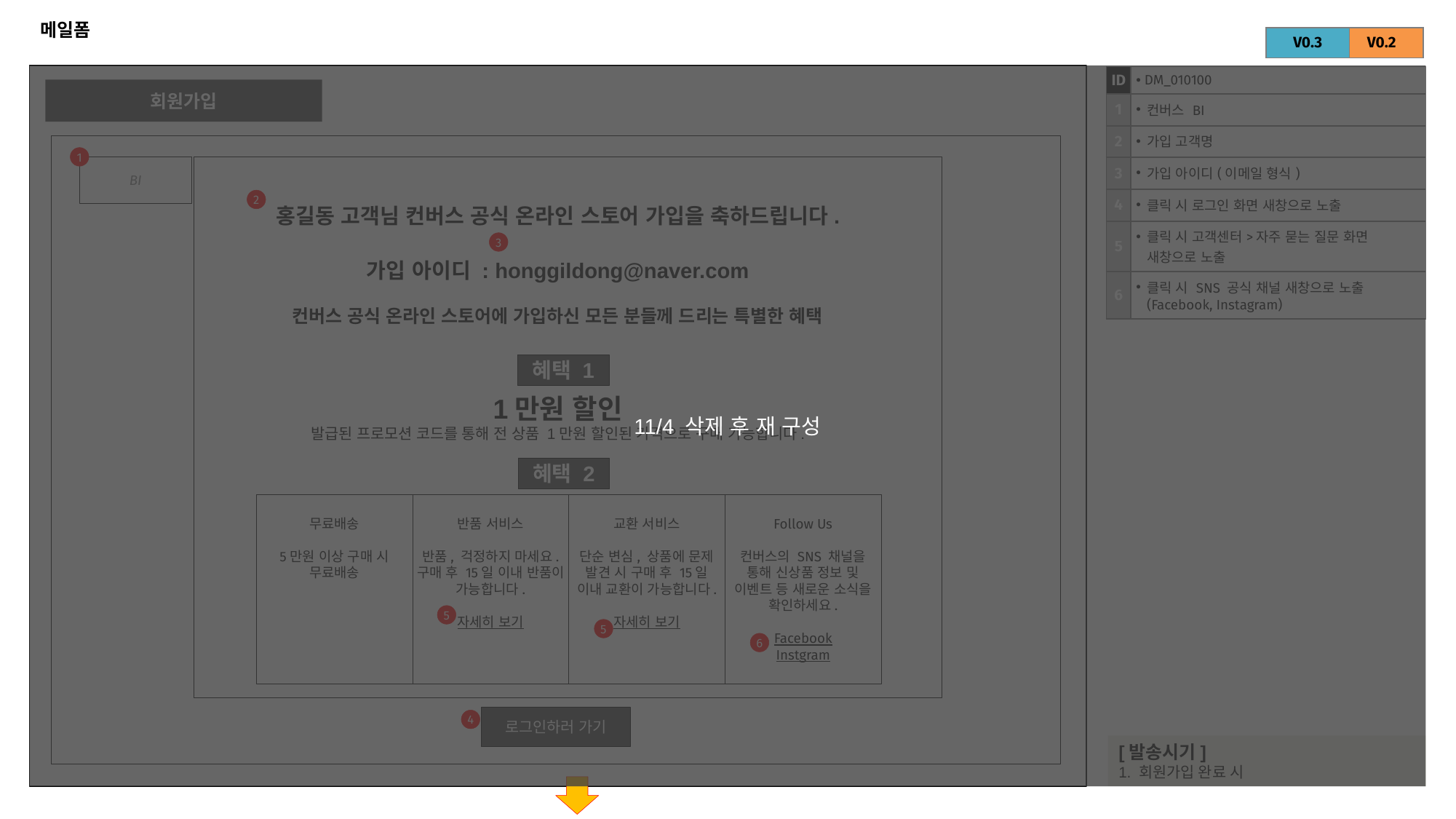

# 메일폼
| V0.3 |
| --- |
| V0.2 |
| --- |

11/4 삭제 후 재 구성
| ID | DM\_010100 |
| --- | --- |
| 1 | 컨버스 BI |
| 2 | 가입 고객명 |
| 3 | 가입 아이디(이메일 형식) |
| 4 | 클릭 시 로그인 화면 새창으로 노출 |
| 5 | 클릭 시 고객센터>자주 묻는 질문 화면 새창으로 노출 |
| 6 | 클릭 시 SNS 공식 채널 새창으로 노출(Facebook, Instagram) |
회원가입

1
BI

2
홍길동 고객님 컨버스 공식 온라인 스토어 가입을 축하드립니다.

컨버스 공식 온라인 스토어에 가입하신 모든 분들께 드리는 특별한 혜택

1만원 할인
발급된 프로모션 코드를 통해 전 상품 1만원 할인된 가격으로 구매 가능합니다.
3
가입 아이디 : honggildong@naver.com
혜택 1
혜택 2

무료배송

5만원 이상 구매 시
무료배송

반품 서비스

반품, 걱정하지 마세요.
구매 후 15일 이내 반품이 가능합니다.

자세히 보기

교환 서비스

단순 변심, 상품에 문제 발견 시 구매 후 15일 이내 교환이 가능합니다.

자세히 보기

Follow Us

컨버스의 SNS 채널을 통해 신상품 정보 및 이벤트 등 새로운 소식을 확인하세요.

Facebook
Instgram
5
5
6
로그인하러 가기
4
[발송시기]
1. 회원가입 완료 시